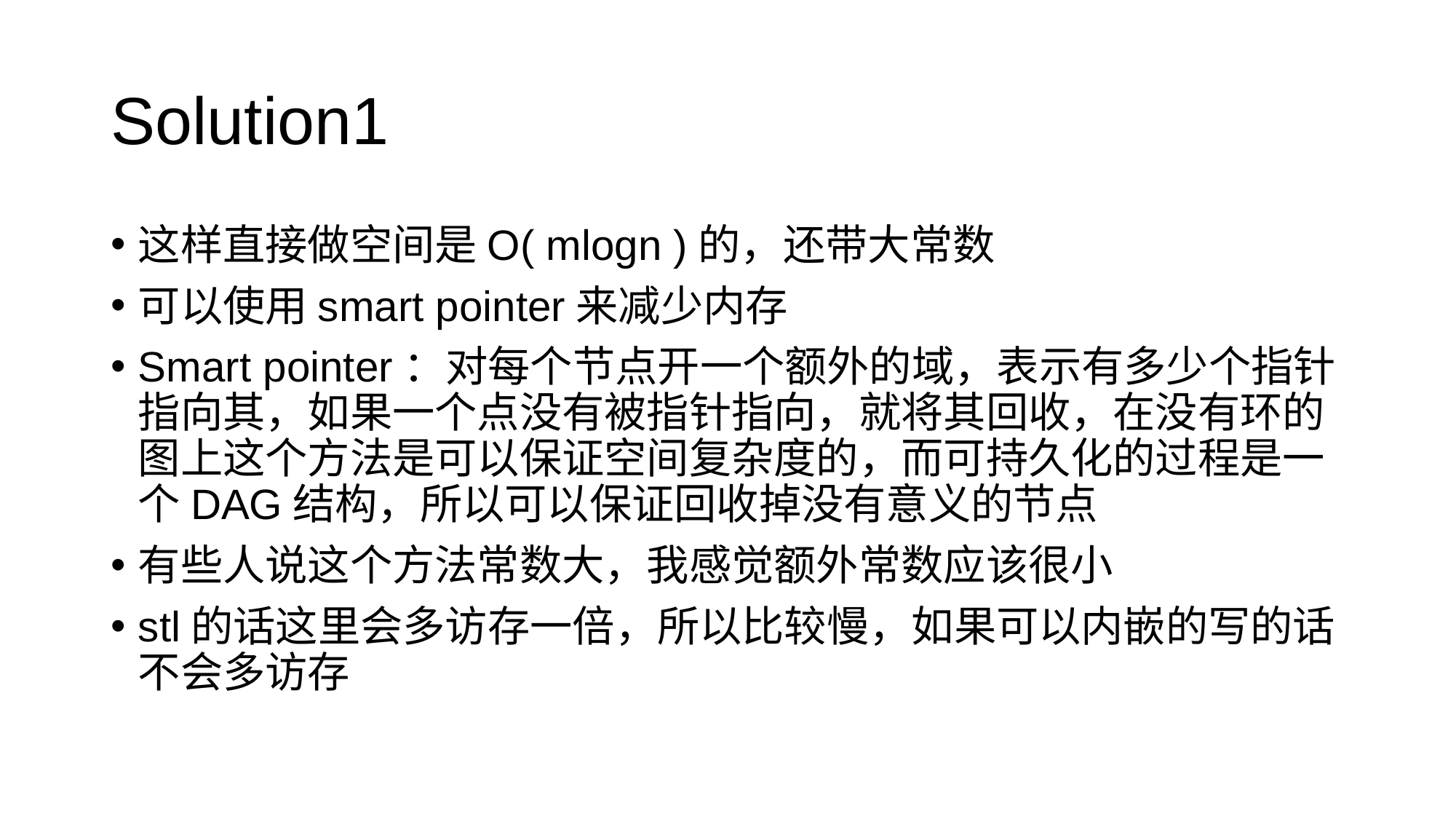

# Solution1
这样直接做空间是O( mlogn )的，还带大常数
可以使用smart pointer来减少内存
Smart pointer：对每个节点开一个额外的域，表示有多少个指针指向其，如果一个点没有被指针指向，就将其回收，在没有环的图上这个方法是可以保证空间复杂度的，而可持久化的过程是一个DAG结构，所以可以保证回收掉没有意义的节点
有些人说这个方法常数大，我感觉额外常数应该很小
stl的话这里会多访存一倍，所以比较慢，如果可以内嵌的写的话不会多访存